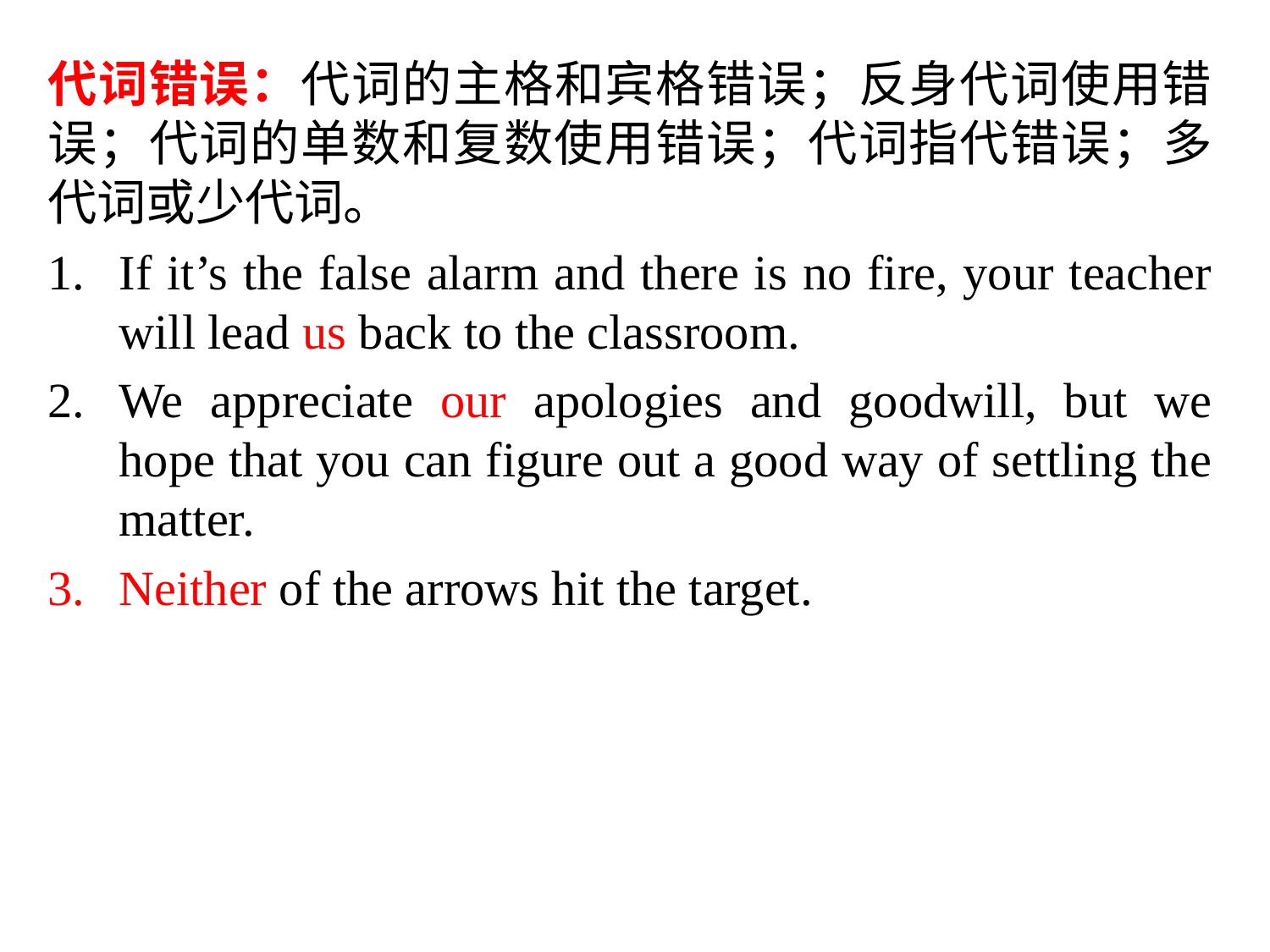

代词错误：代词的主格和宾格错误；反身代词使用错误；代词的单数和复数使用错误；代词指代错误；多代词或少代词。
If it’s the false alarm and there is no fire, your teacher will lead us back to the classroom.
We appreciate our apologies and goodwill, but we hope that you can figure out a good way of settling the matter.
Neither of the arrows hit the target.